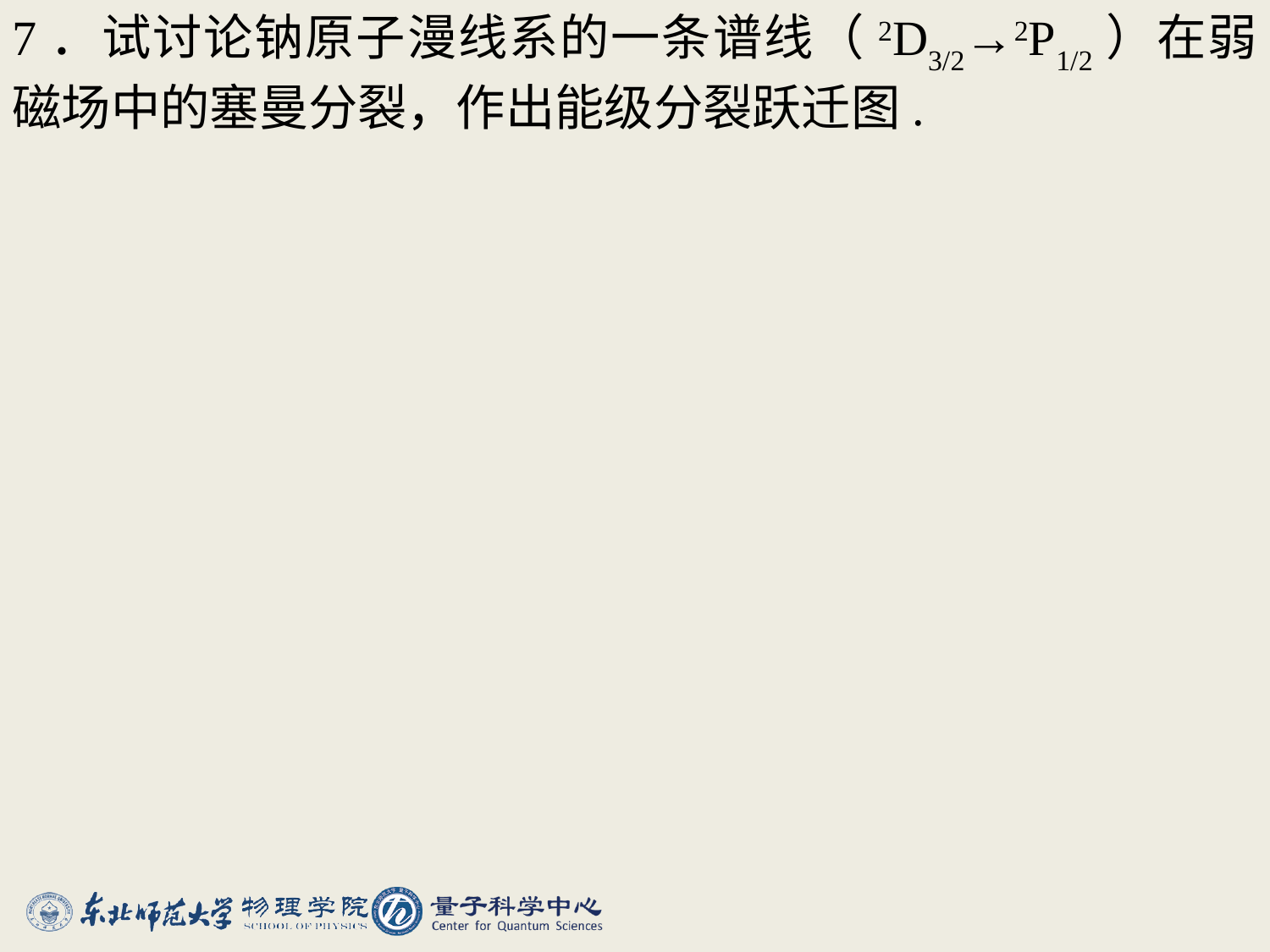

7．试讨论钠原子漫线系的一条谱线（2D3/2→2P1/2）在弱磁场中的塞曼分裂，作出能级分裂跃迁图.

#